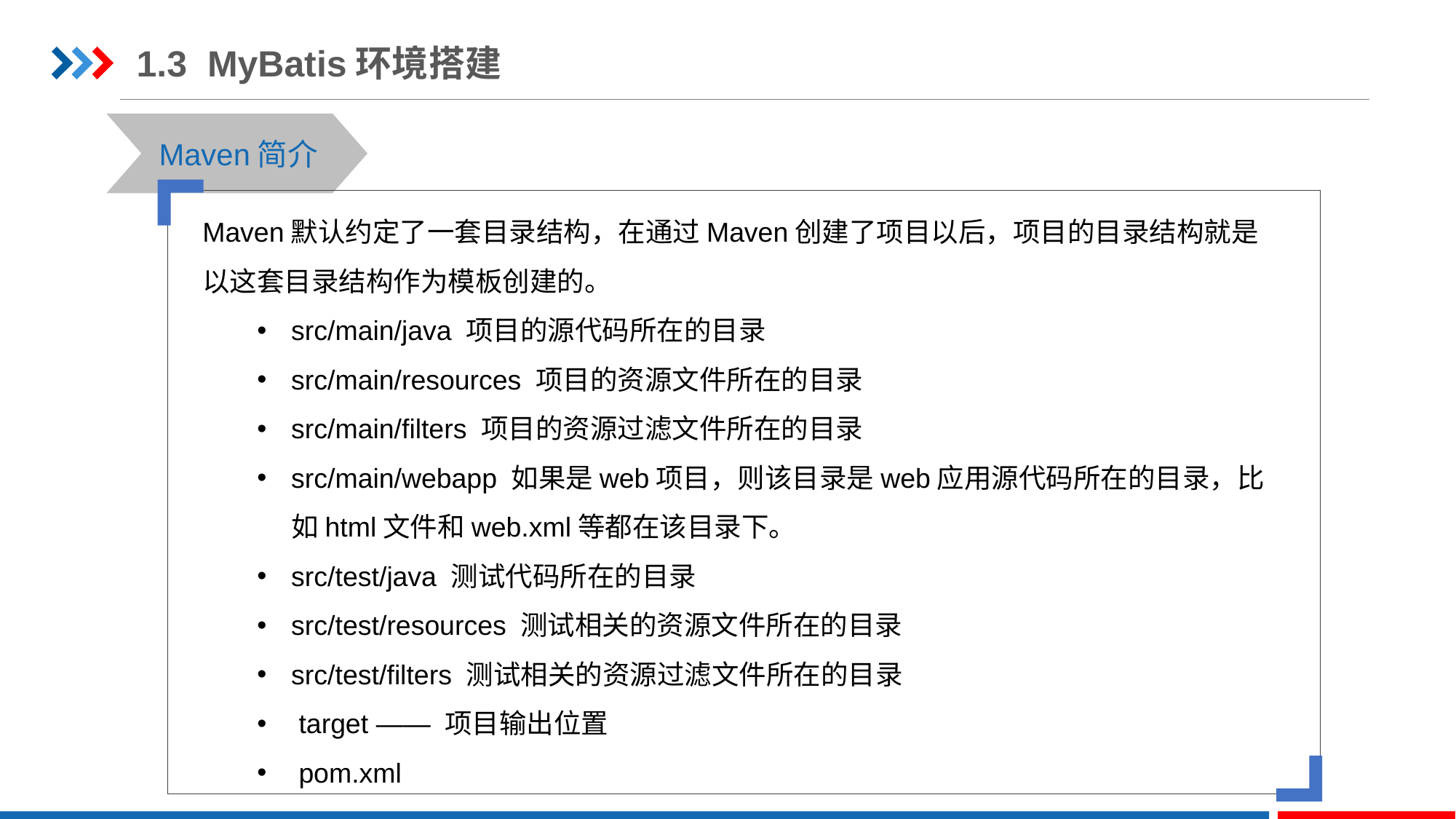

1.3  MyBatis环境搭建

 Maven简介

Maven默认约定了一套目录结构，在通过Maven创建了项目以后，项目的目录结构就是以这套目录结构作为模板创建的。
src/main/java 项目的源代码所在的目录
src/main/resources 项目的资源文件所在的目录
src/main/filters 项目的资源过滤文件所在的目录
src/main/webapp 如果是web项目，则该目录是web应用源代码所在的目录，比如html文件和web.xml等都在该目录下。
src/test/java 测试代码所在的目录
src/test/resources 测试相关的资源文件所在的目录
src/test/filters 测试相关的资源过滤文件所在的目录
 target —— 项目输出位置
 pom.xml